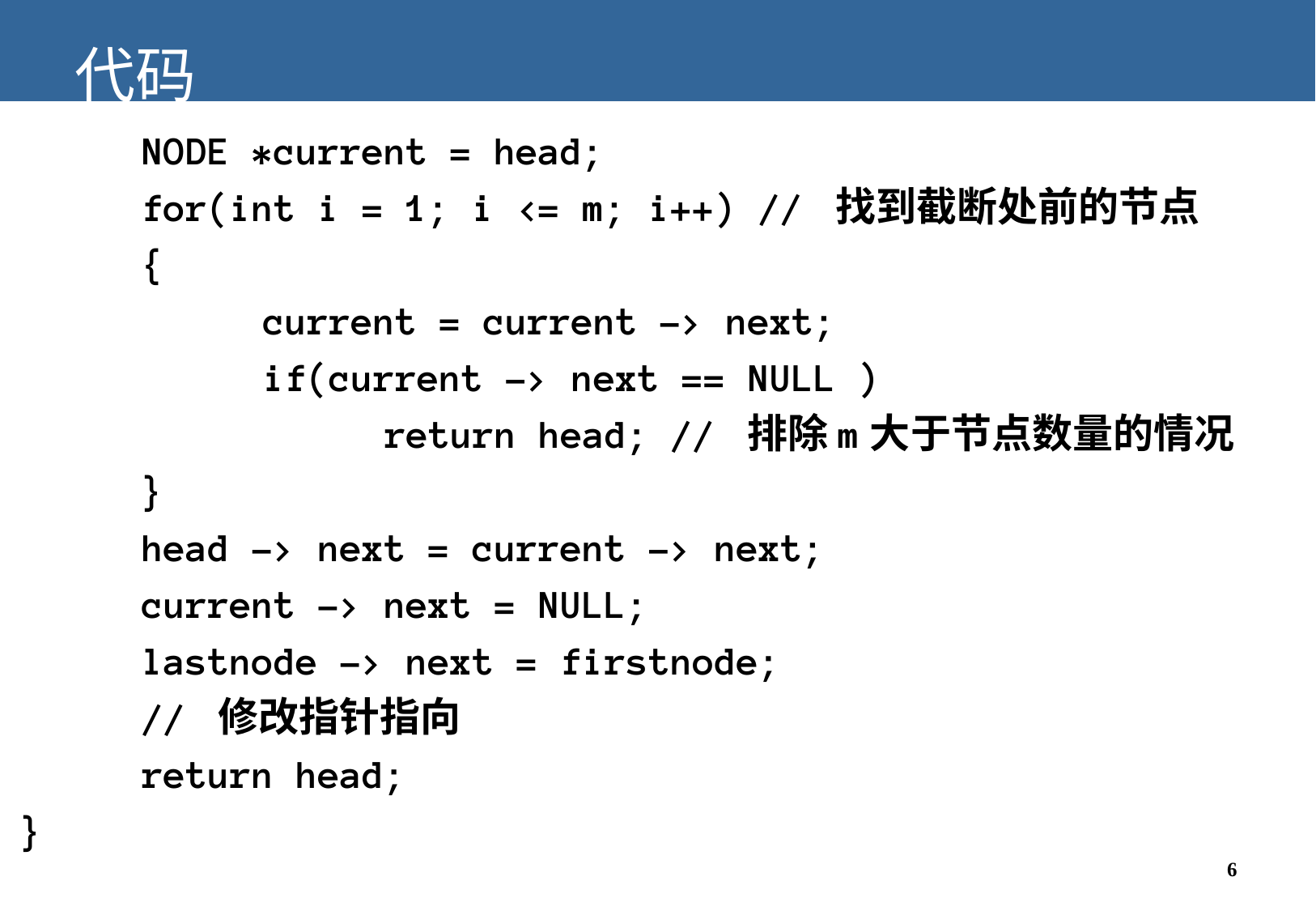

代码
	NODE *current = head;
	for(int i = 1; i <= m; i++) // 找到截断处前的节点
	{
		current = current -> next;
		if(current -> next == NULL )
			return head; // 排除m大于节点数量的情况
	}
	head -> next = current -> next;
	current -> next = NULL;
	lastnode -> next = firstnode;
	// 修改指针指向
	return head;
}

6